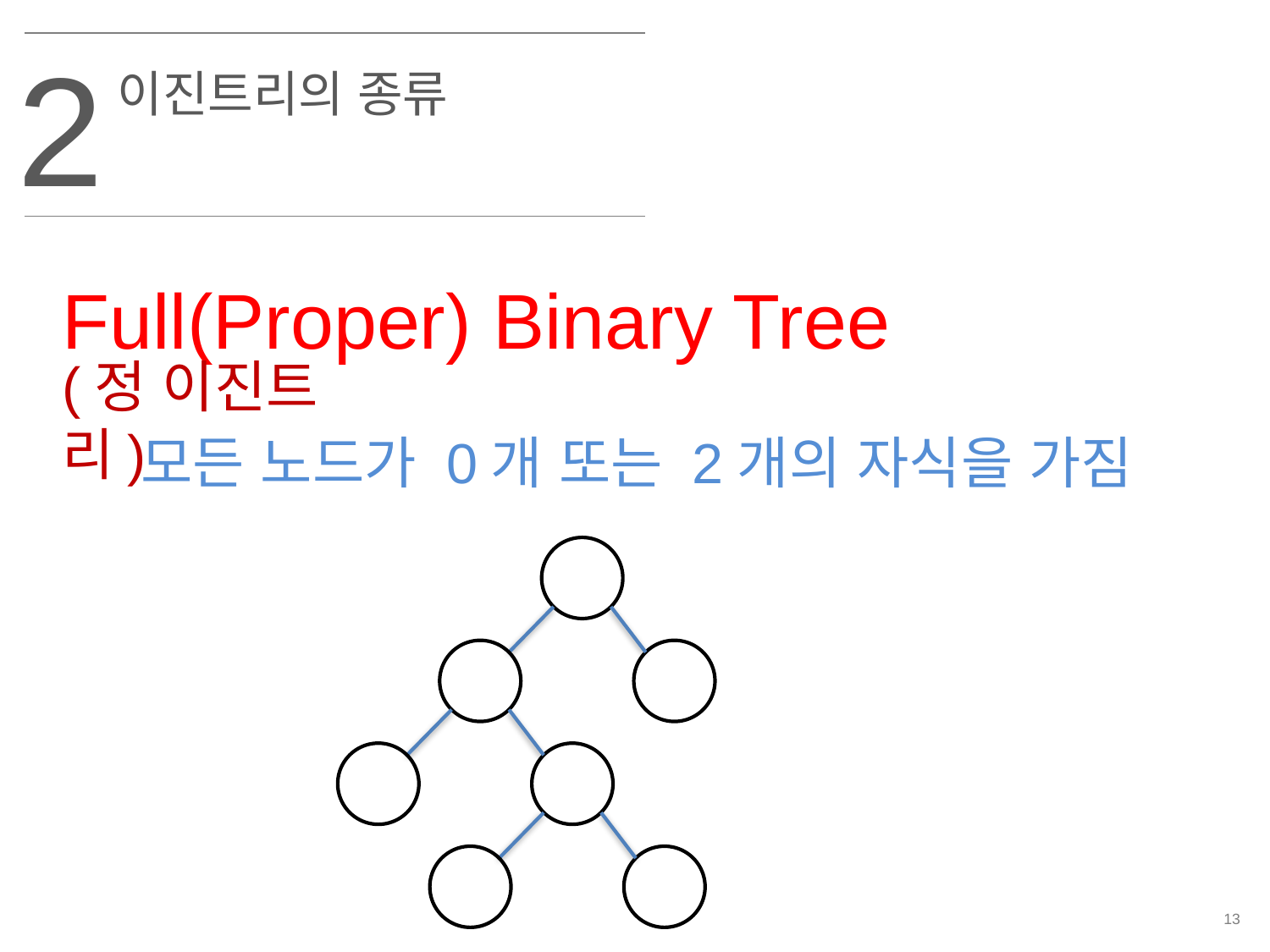

2
이진트리의 종류
Full(Proper) Binary Tree
(정 이진트리)
모든 노드가 0개 또는 2개의 자식을 가짐